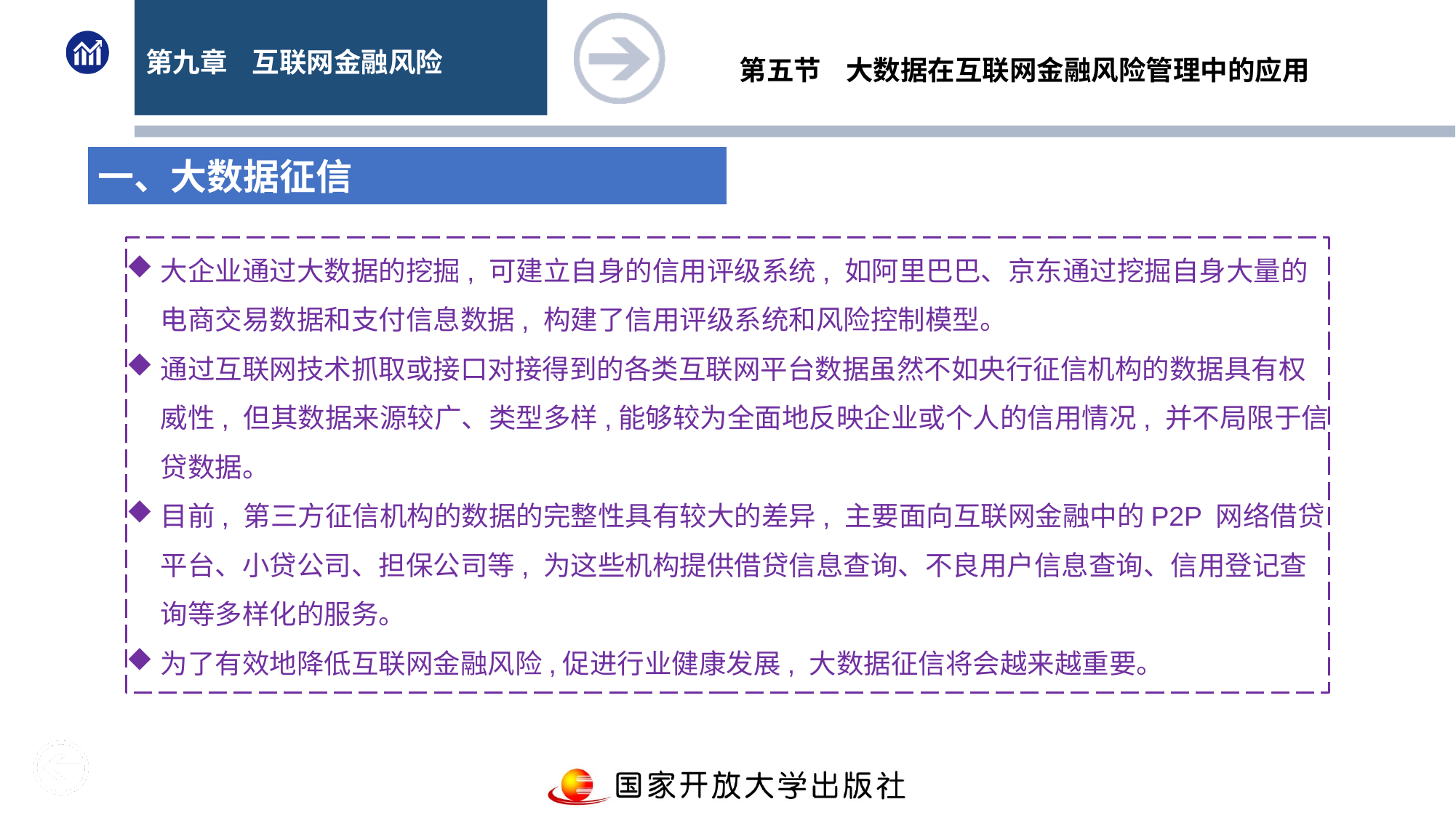

第五节    大数据在互联网金融风险管理中的应用
第九章    互联网金融风险
一、大数据征信
大企业通过大数据的挖掘, 可建立自身的信用评级系统, 如阿里巴巴、京东通过挖掘自身大量的电商交易数据和支付信息数据, 构建了信用评级系统和风险控制模型。
通过互联网技术抓取或接口对接得到的各类互联网平台数据虽然不如央行征信机构的数据具有权威性, 但其数据来源较广、类型多样,能够较为全面地反映企业或个人的信用情况, 并不局限于信贷数据。
目前, 第三方征信机构的数据的完整性具有较大的差异, 主要面向互联网金融中的P2P 网络借贷平台、小贷公司、担保公司等, 为这些机构提供借贷信息查询、不良用户信息查询、信用登记查询等多样化的服务。
为了有效地降低互联网金融风险,促进行业健康发展, 大数据征信将会越来越重要。